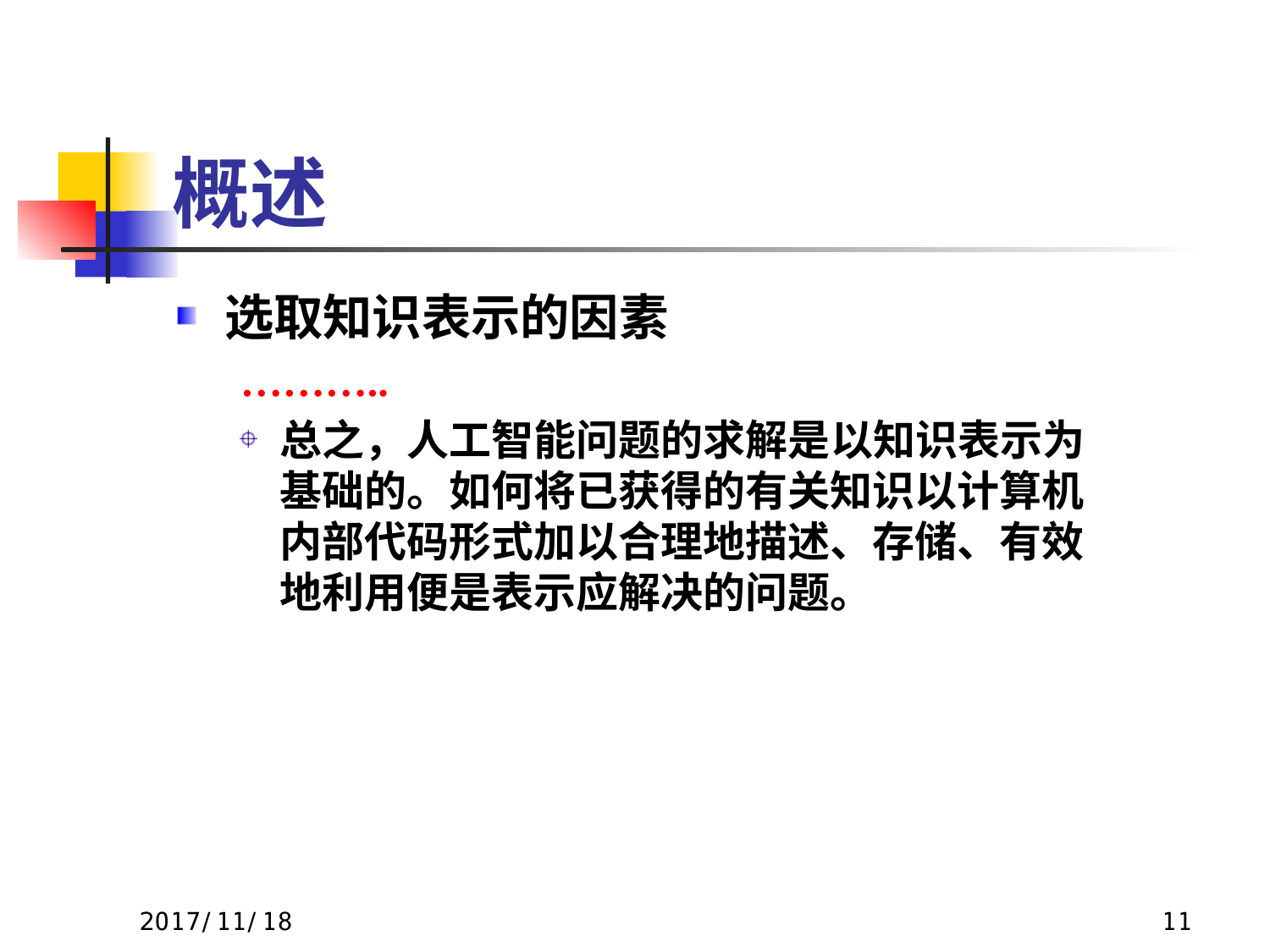

# 概述
选取知识表示的因素
………..
总之，人工智能问题的求解是以知识表示为基础的。如何将已获得的有关知识以计算机内部代码形式加以合理地描述、存储、有效地利用便是表示应解决的问题。
2017/11/18
11